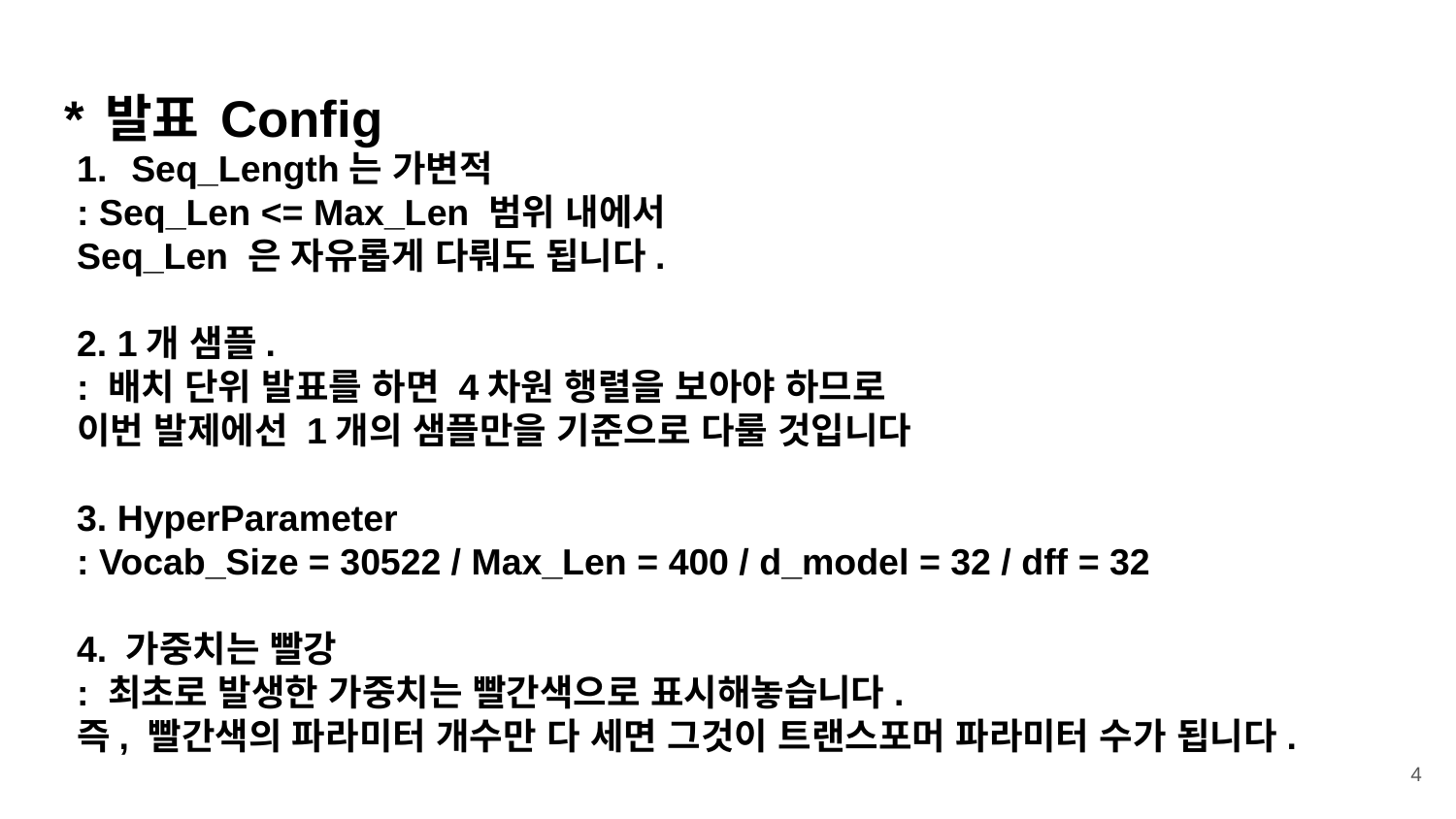

* 발표 Config

Seq_Length는 가변적
: Seq_Len <= Max_Len 범위 내에서
Seq_Len 은 자유롭게 다뤄도 됩니다.

2. 1개 샘플.
: 배치 단위 발표를 하면 4차원 행렬을 보아야 하므로
이번 발제에선 1개의 샘플만을 기준으로 다룰 것입니다

3. HyperParameter
: Vocab_Size = 30522 / Max_Len = 400 / d_model = 32 / dff = 32

4. 가중치는 빨강
: 최초로 발생한 가중치는 빨간색으로 표시해놓습니다.
즉, 빨간색의 파라미터 개수만 다 세면 그것이 트랜스포머 파라미터 수가 됩니다.

4